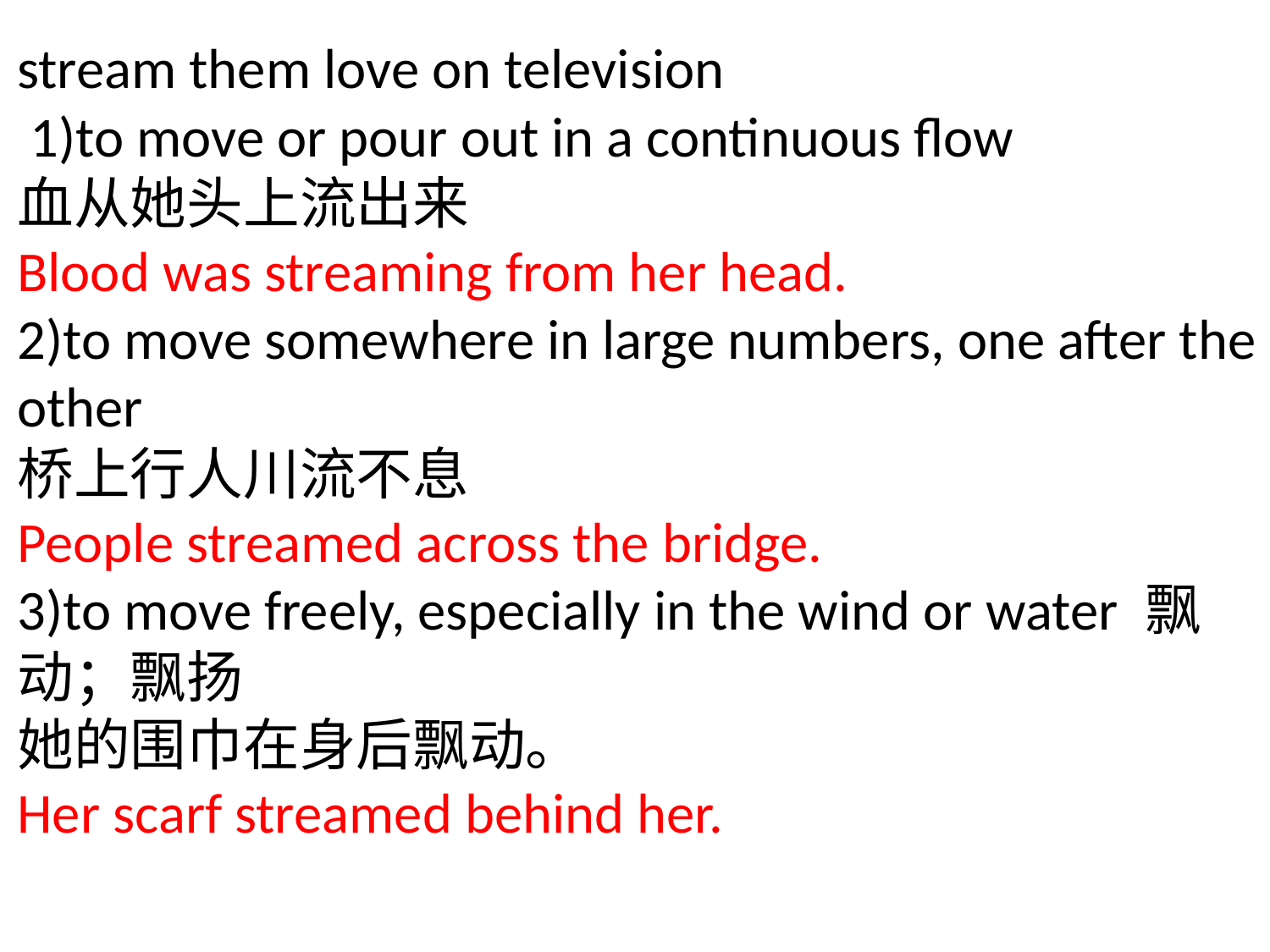

stream them love on television
 1)to move or pour out in a continuous flow
血从她头上流出来
Blood was streaming from her head.
2)to move somewhere in large numbers, one after the other
桥上行人川流不息
People streamed across the bridge.
3)to move freely, especially in the wind or water 飘动；飘扬
她的围巾在身后飘动。
Her scarf streamed behind her.